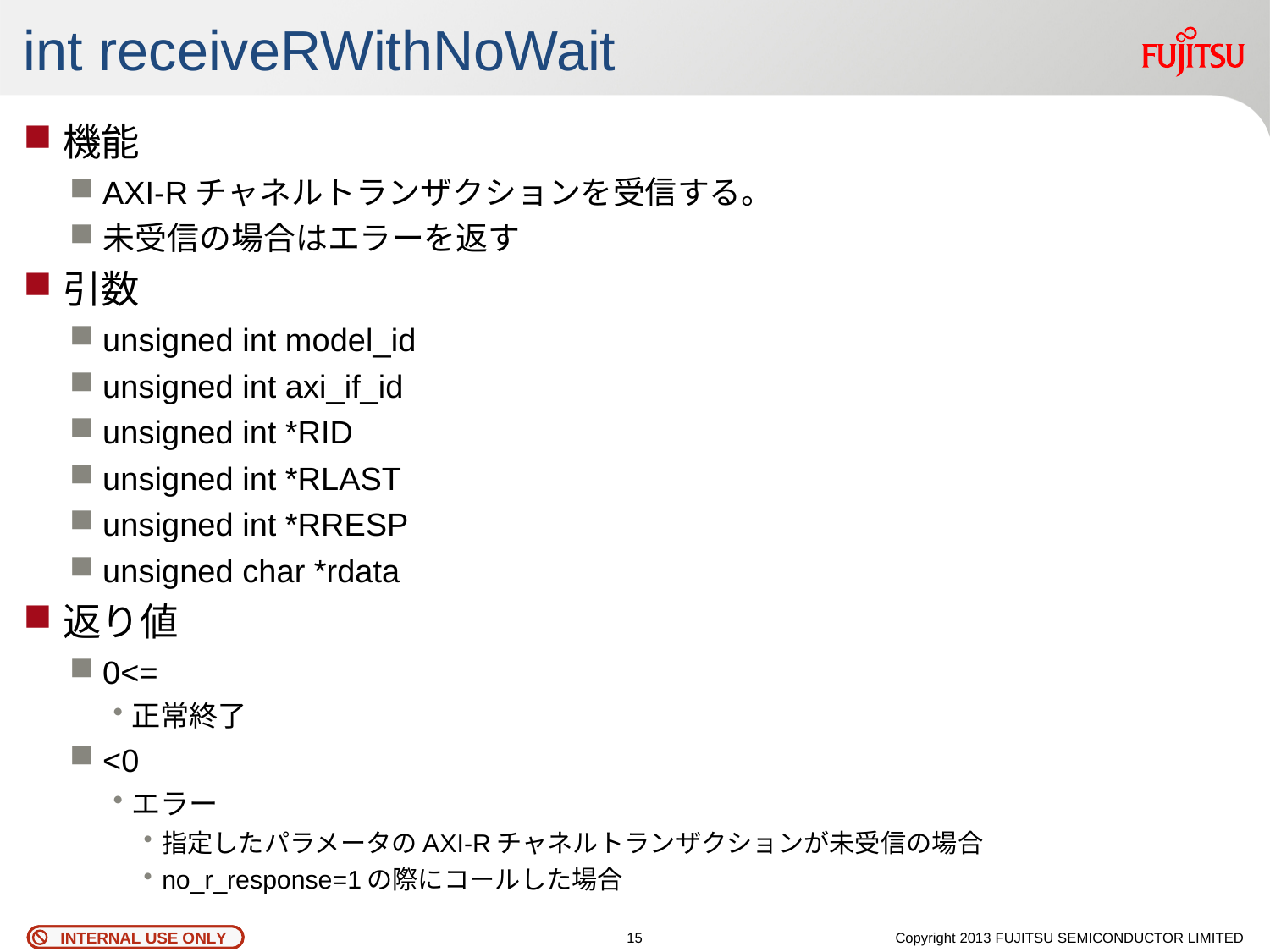

# int receiveRWithNoWait
機能
AXI-Rチャネルトランザクションを受信する。
未受信の場合はエラーを返す
引数
unsigned int model_id
unsigned int axi_if_id
unsigned int *RID
unsigned int *RLAST
unsigned int *RRESP
unsigned char *rdata
返り値
0<=
正常終了
<0
エラー
指定したパラメータのAXI-Rチャネルトランザクションが未受信の場合
no_r_response=1の際にコールした場合

15
Copyright 2013 FUJITSU SEMICONDUCTOR LIMITED